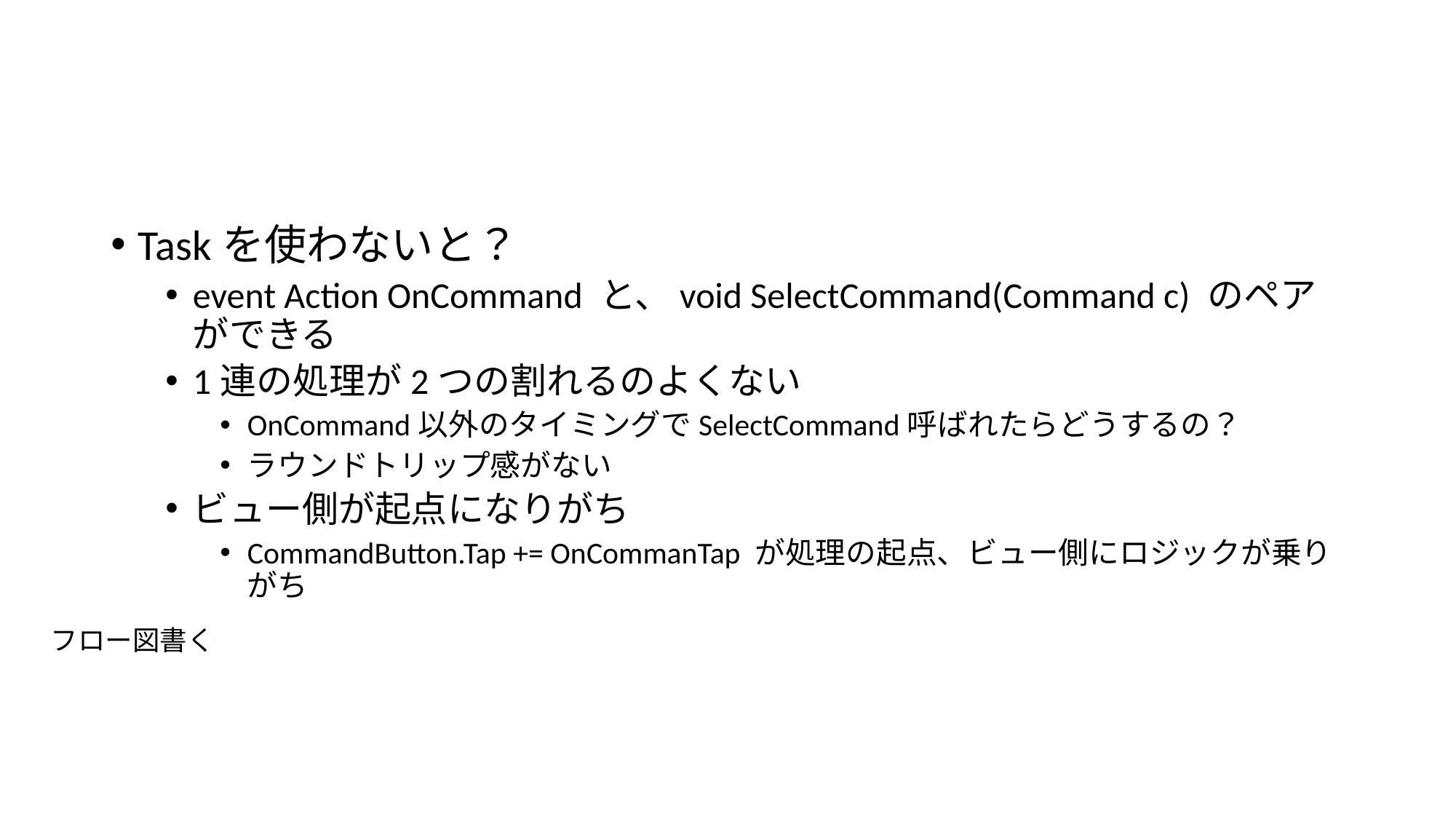

#
Taskを使わないと？
event Action OnCommand と、void SelectCommand(Command c) のペアができる
1連の処理が2つの割れるのよくない
OnCommand以外のタイミングでSelectCommand呼ばれたらどうするの？
ラウンドトリップ感がない
ビュー側が起点になりがち
CommandButton.Tap += OnCommanTap が処理の起点、ビュー側にロジックが乗りがち
フロー図書く